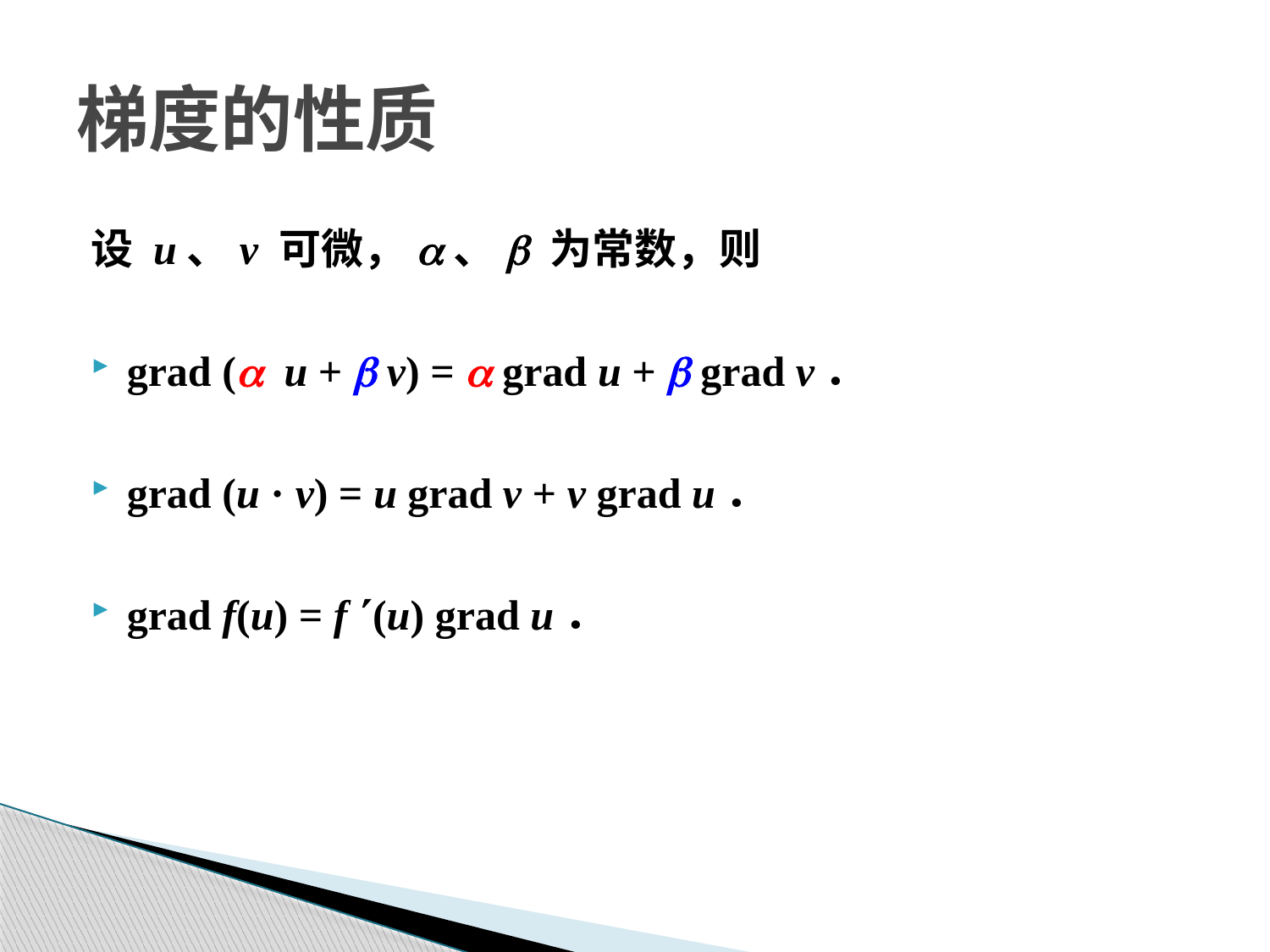

# 梯度的性质
设 u、v 可微，α、β 为常数，则

grad (α u + β v) = α grad u + β grad v．

grad (u · v) = u grad v + v grad u．

grad f(u) = f ′(u) grad u．